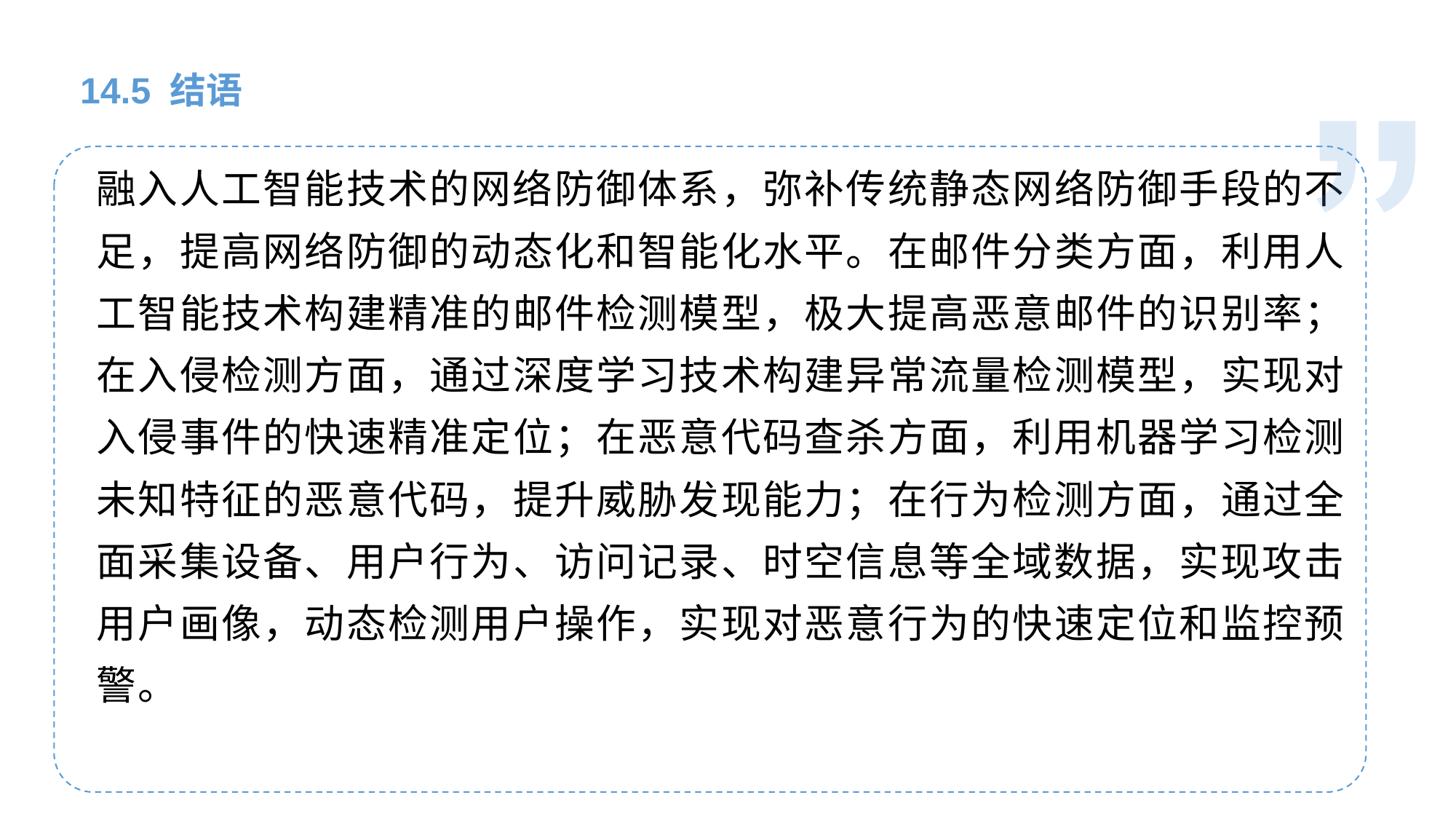

人工智能基础
14.5 结语

融入人工智能技术的网络防御体系，弥补传统静态网络防御手段的不足，提高网络防御的动态化和智能化水平。在邮件分类方面，利用人工智能技术构建精准的邮件检测模型，极大提高恶意邮件的识别率；在入侵检测方面，通过深度学习技术构建异常流量检测模型，实现对入侵事件的快速精准定位；在恶意代码查杀方面，利用机器学习检测未知特征的恶意代码，提升威胁发现能力；在行为检测方面，通过全面采集设备、用户行为、访问记录、时空信息等全域数据，实现攻击用户画像，动态检测用户操作，实现对恶意行为的快速定位和监控预警。